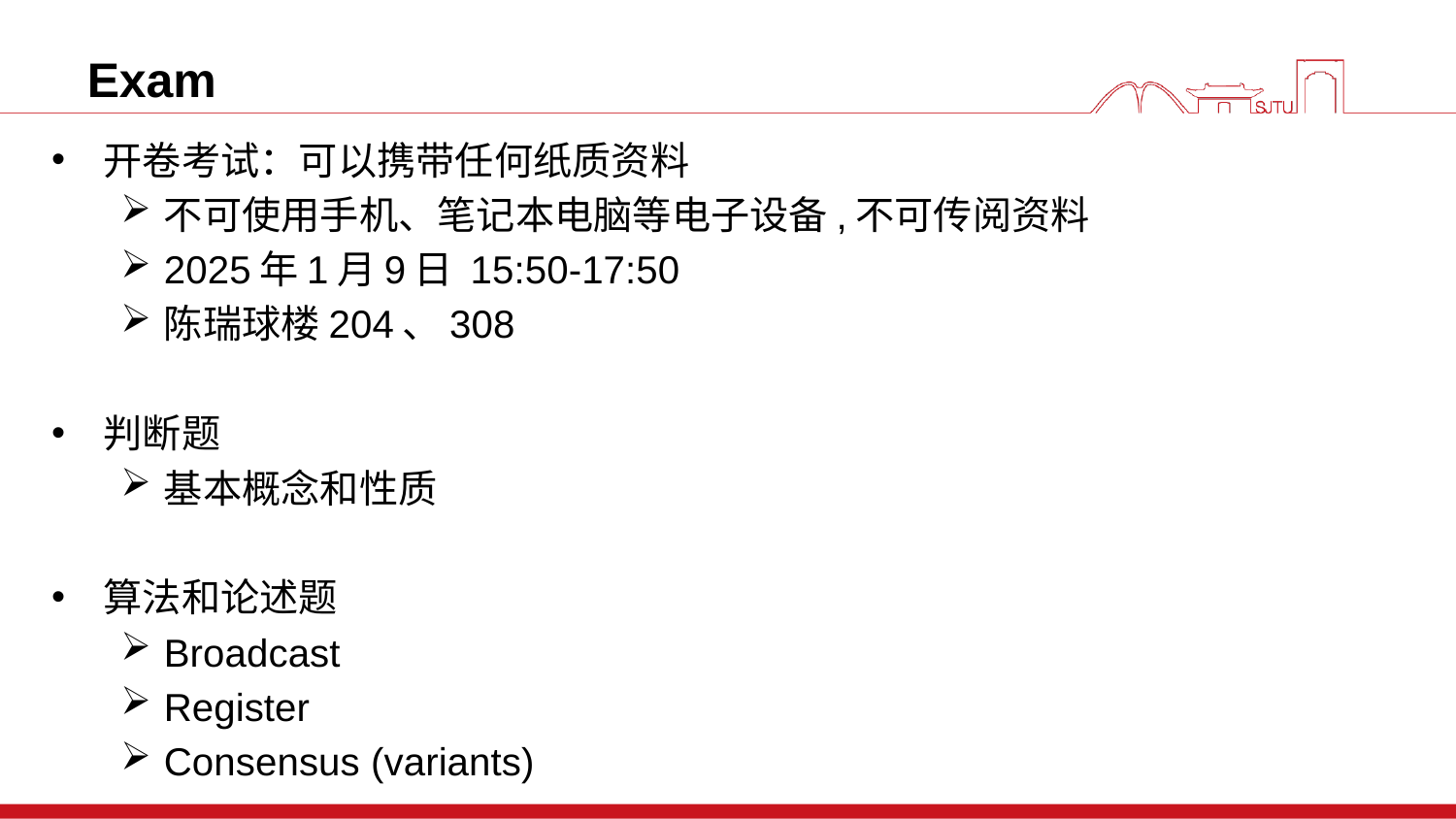

# Exam
开卷考试：可以携带任何纸质资料
不可使用手机、笔记本电脑等电子设备,不可传阅资料
2025年1月9日 15:50-17:50
陈瑞球楼204、308

判断题
基本概念和性质

算法和论述题
Broadcast
Register
Consensus (variants)